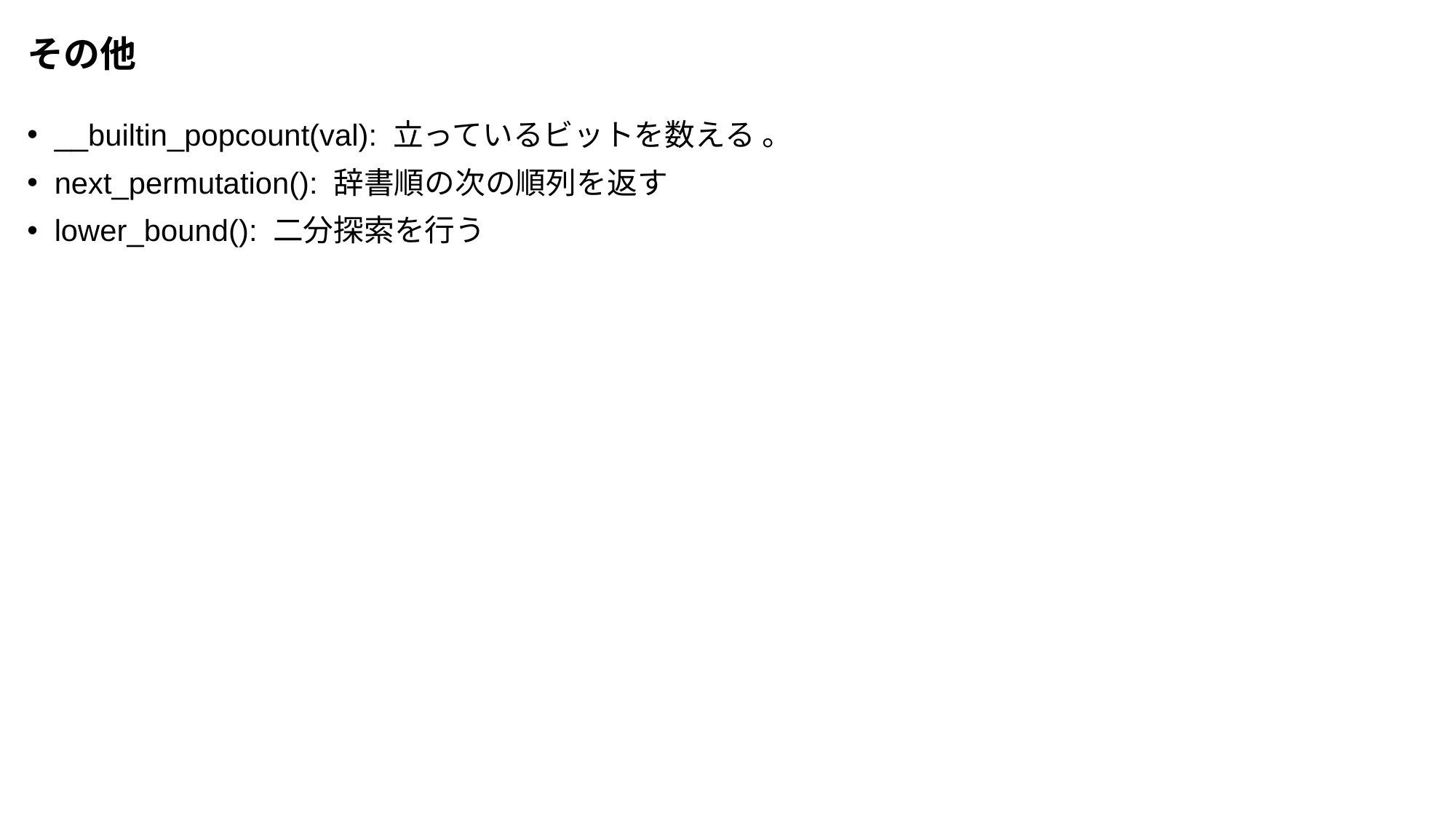

# その他
__builtin_popcount(val): 立っているビットを数える 。
next_permutation(): 辞書順の次の順列を返す
lower_bound(): 二分探索を行う